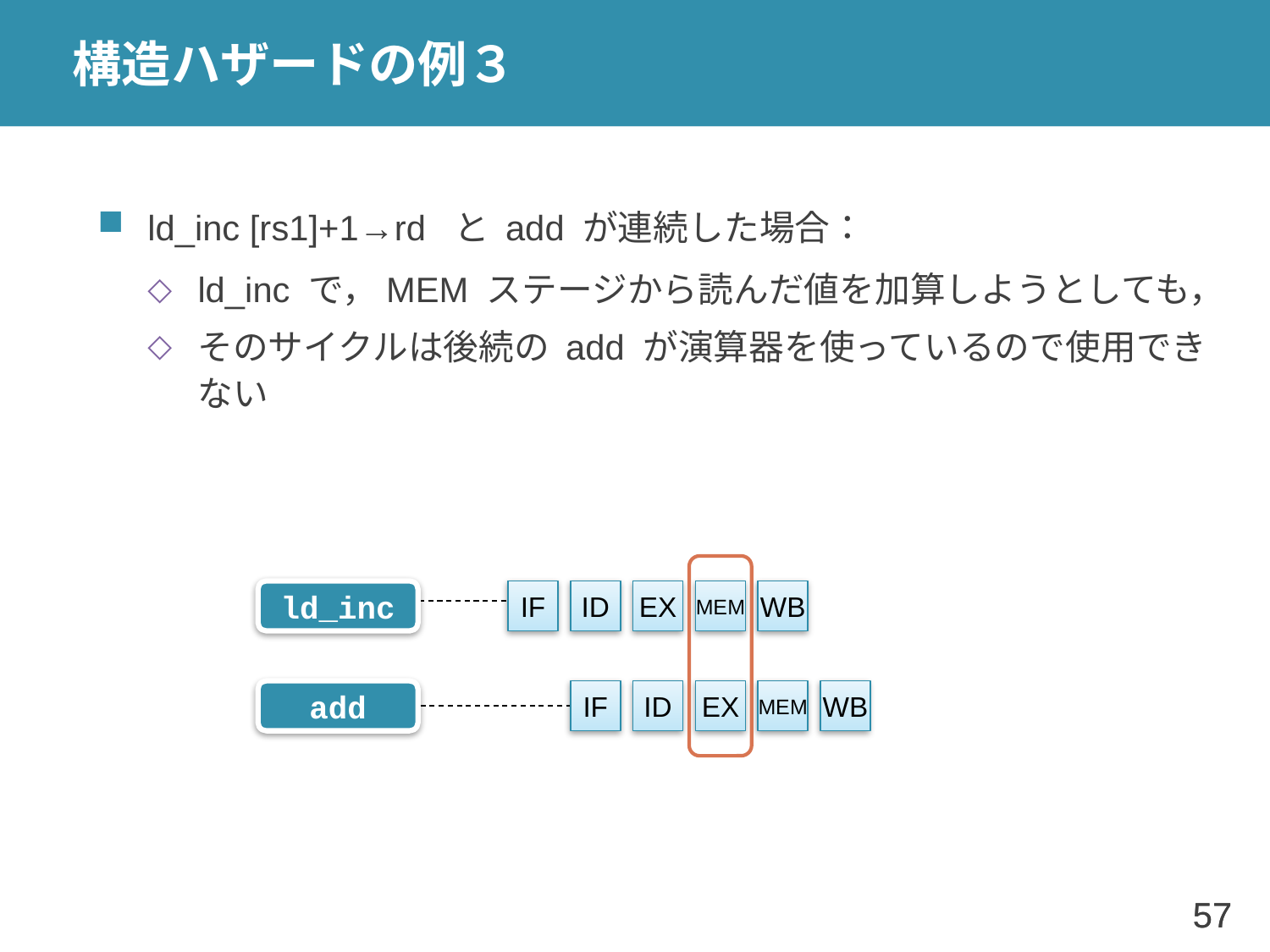

# 構造ハザードの例３
ld_inc [rs1]+1→rd  と add が連続した場合：
ld_inc で，MEM ステージから読んだ値を加算しようとしても，
そのサイクルは後続の add が演算器を使っているので使用できない

ld_inc
IF
ID
EX
MEM
WB
add
IF
ID
EX
MEM
WB